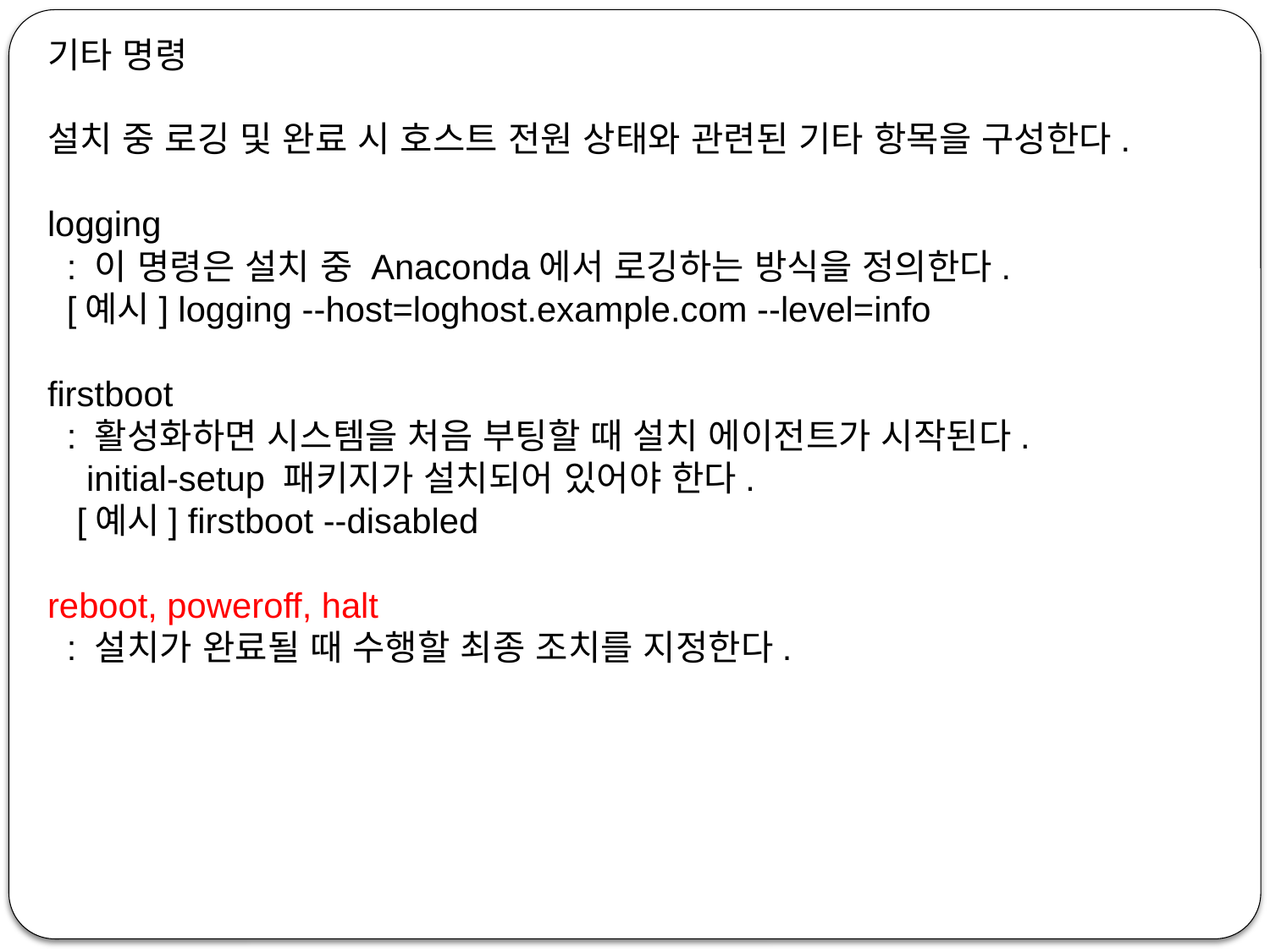

기타 명령

설치 중 로깅 및 완료 시 호스트 전원 상태와 관련된 기타 항목을 구성한다.

logging
  : 이 명령은 설치 중 Anaconda에서 로깅하는 방식을 정의한다.
  [예시] logging --host=loghost.example.com --level=info

firstboot
  : 활성화하면 시스템을 처음 부팅할 때 설치 에이전트가 시작된다.
    initial-setup 패키지가 설치되어 있어야 한다.
   [예시] firstboot --disabled

reboot, poweroff, halt
  : 설치가 완료될 때 수행할 최종 조치를 지정한다.